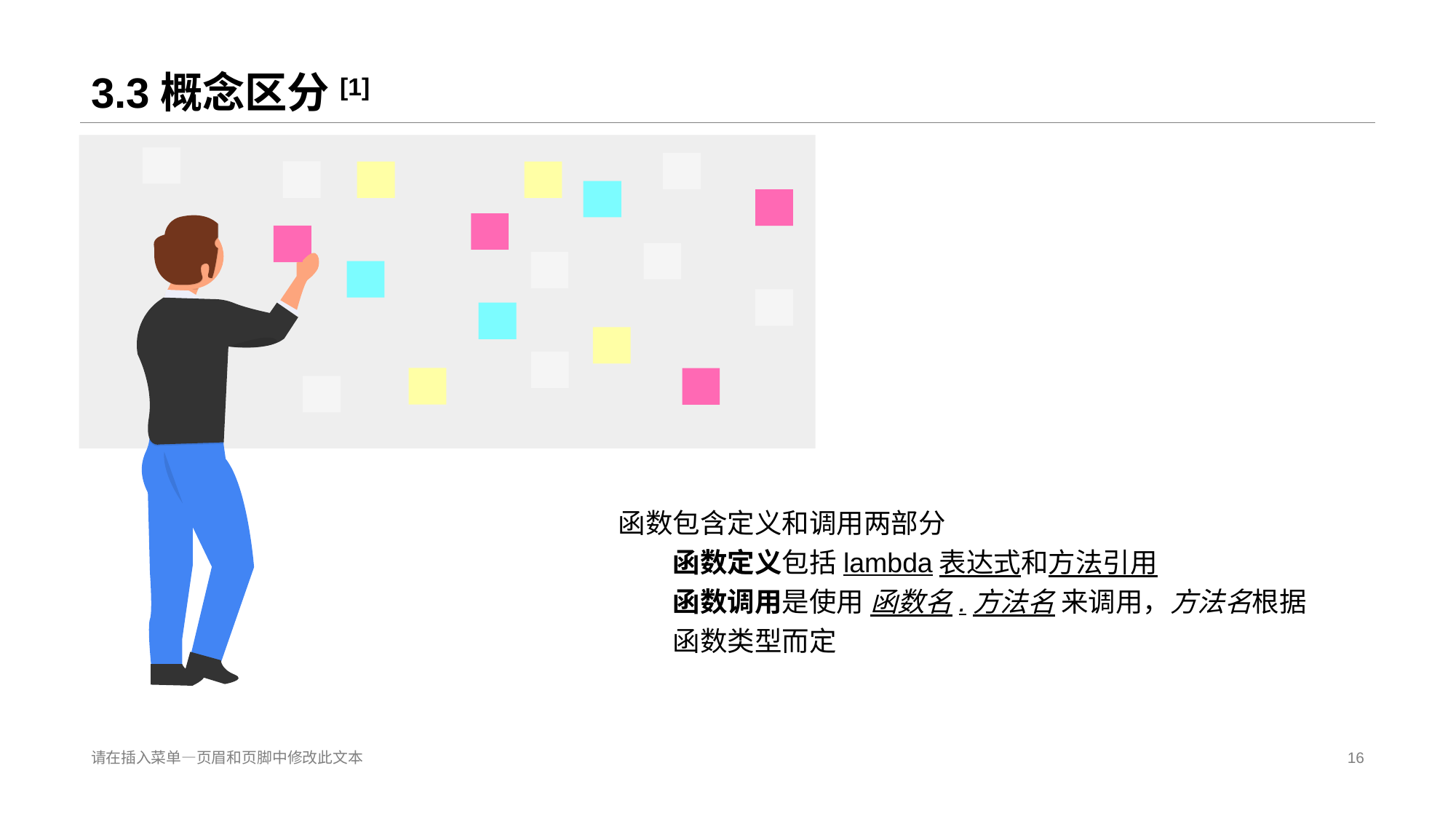

# 3.3概念区分[1]

函数包含定义和调用两部分
函数定义包括lambda表达式和方法引用
函数调用是使用 函数名.方法名 来调用，方法名根据函数类型而定
请在插入菜单—页眉和 页脚中修改此文本
16